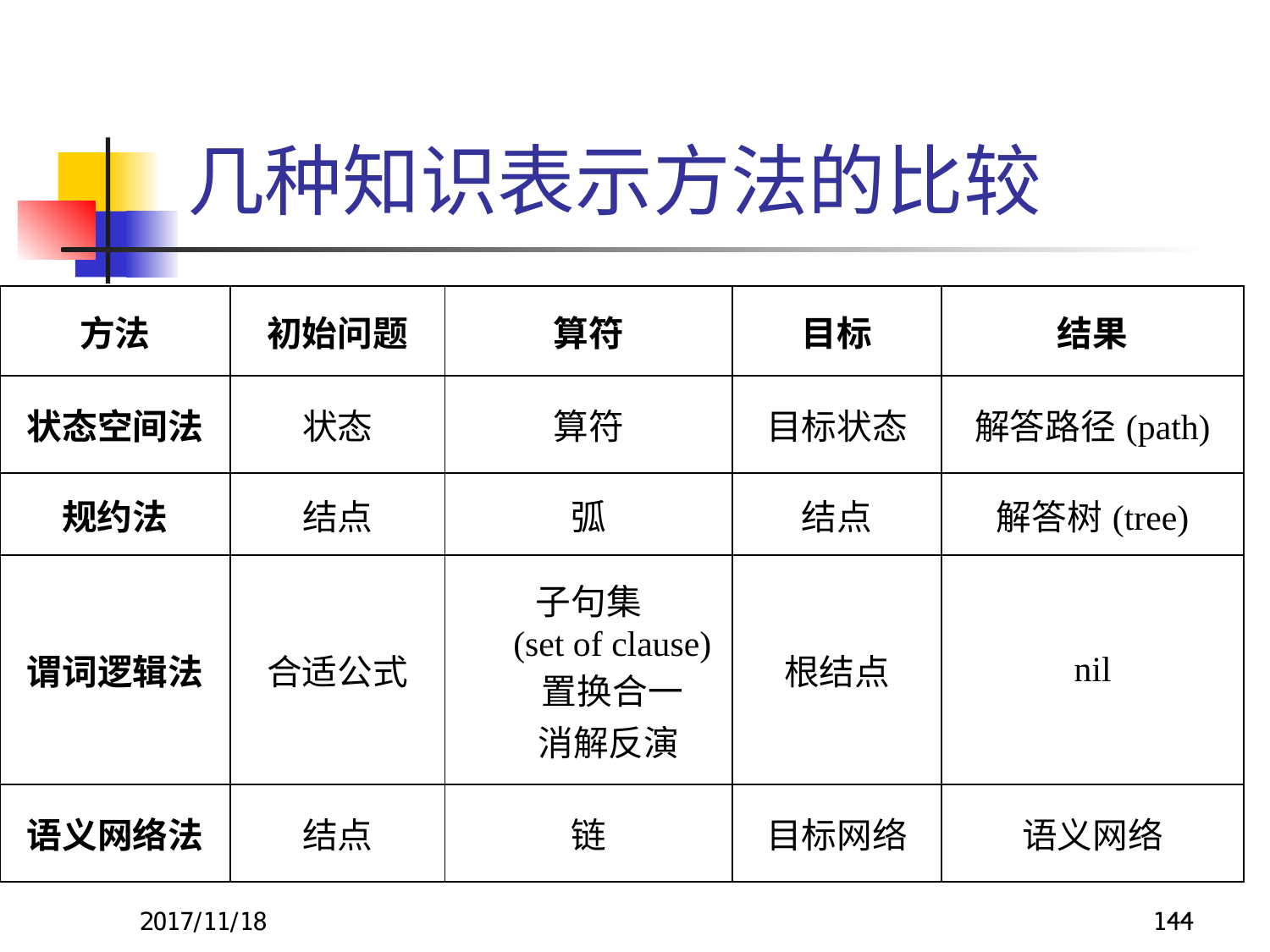

几种知识表示方法的比较
| 方法 | 初始问题 | 算符 | 目标 | 结果 |
| --- | --- | --- | --- | --- |
| 状态空间法 | 状态 | 算符 | 目标状态 | 解答路径(path) |
| 规约法 | 结点 | 弧 | 结点 | 解答树(tree) |
| 谓词逻辑法 | 合适公式 | 子句集 (set of clause) 置换合一 消解反演 | 根结点 | nil |
| 语义网络法 | 结点 | 链 | 目标网络 | 语义网络 |
2017/11/18
144